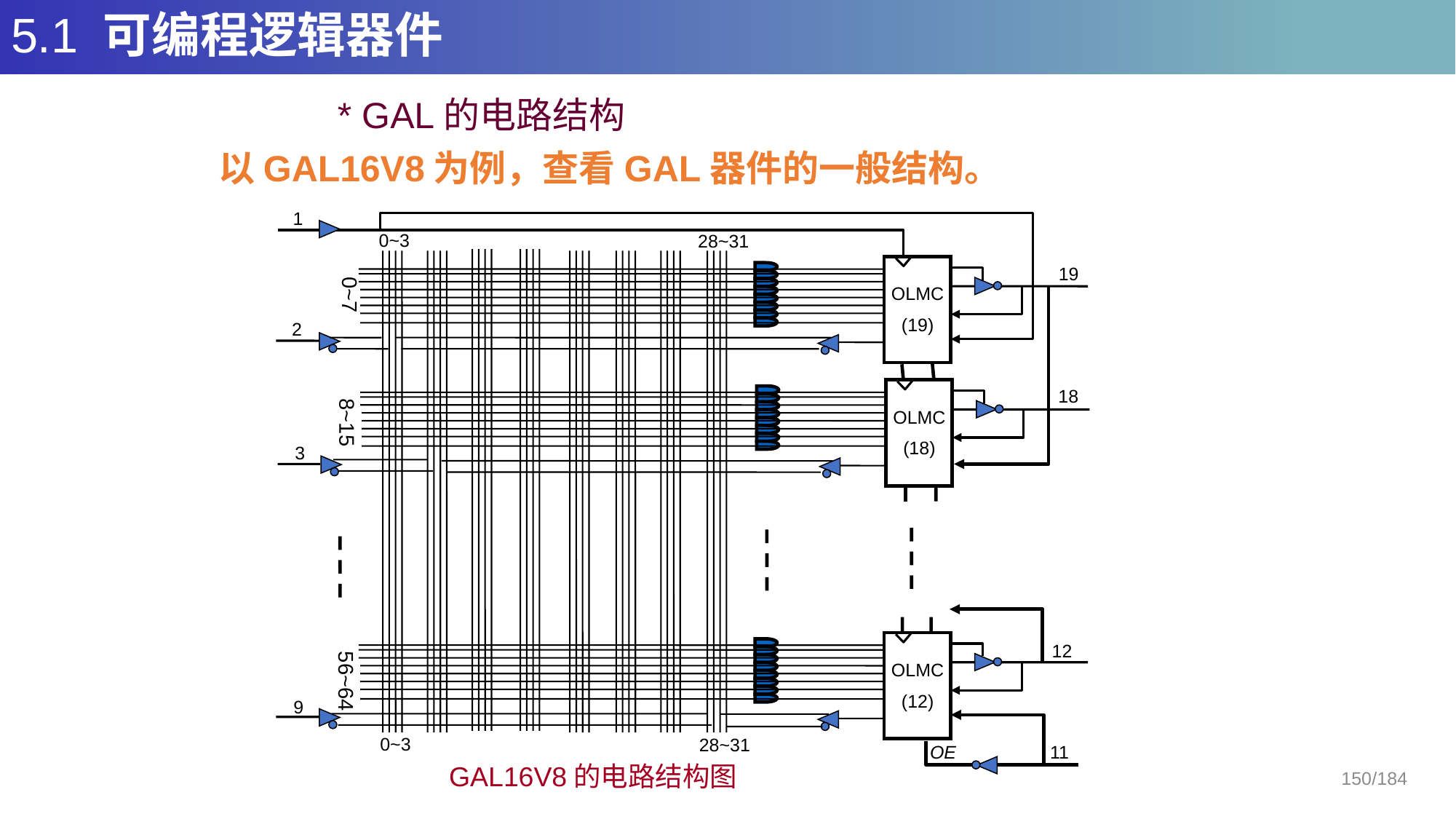

# 5.1 可编程逻辑器件
* GAL的电路结构
以GAL16V8为例，查看GAL器件的一般结构。
1

0~3
28~31

19

0~7

OLMC
(19)

2

18

8~15

OLMC
(18)

3

12

56~64

OLMC
(12)

9

0~3
28~31
OE
11

GAL16V8的电路结构图
150/184